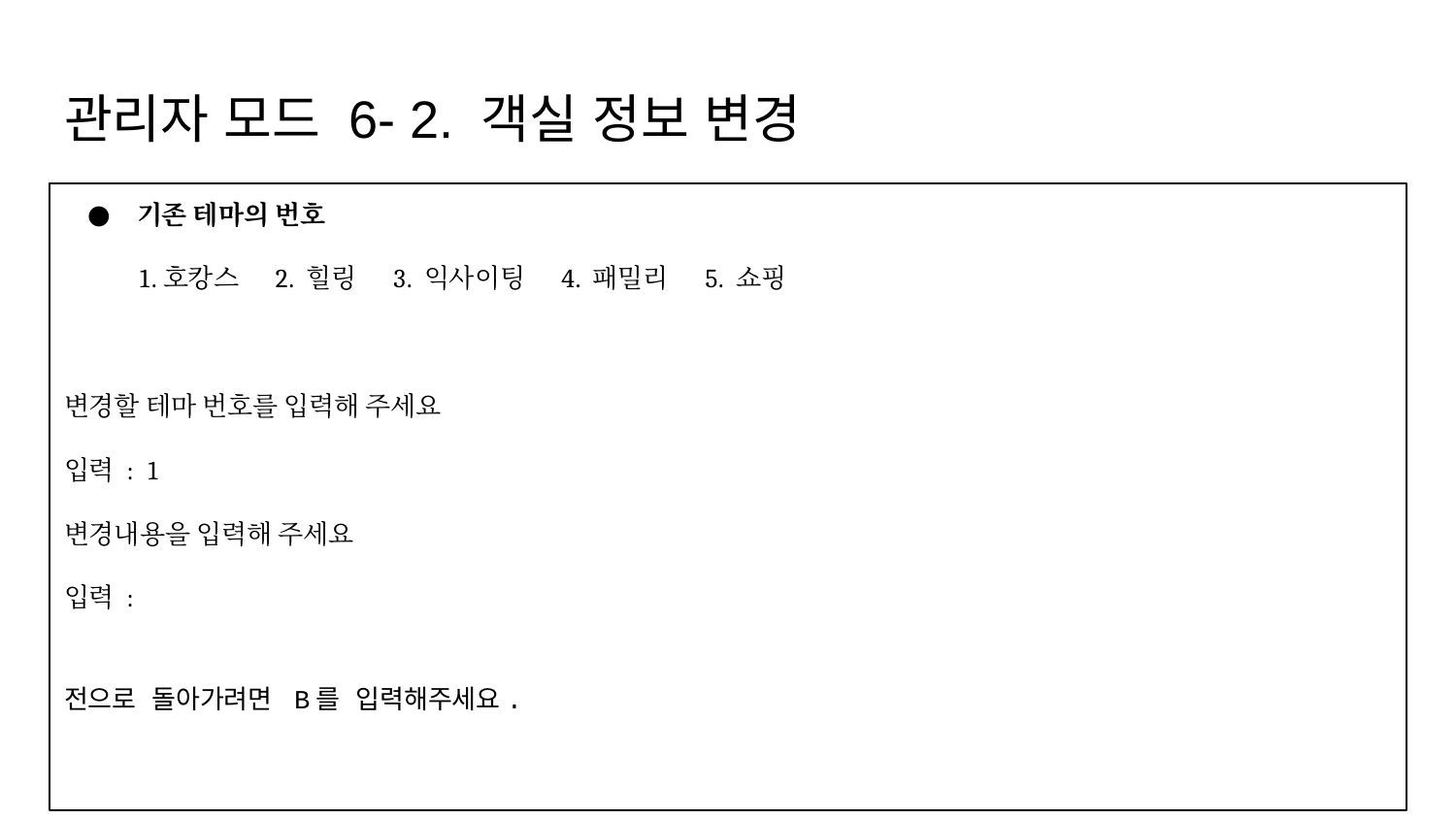

# 관리자 모드 6- 2. 객실 정보 변경

기존 테마의 번호
1.호캉스     2. 힐링     3. 익사이팅     4. 패밀리     5. 쇼핑

변경할 테마 번호를 입력해 주세요
입력 :  1
변경내용을 입력해 주세요
입력 :

전으로 돌아가려면 B를 입력해주세요.